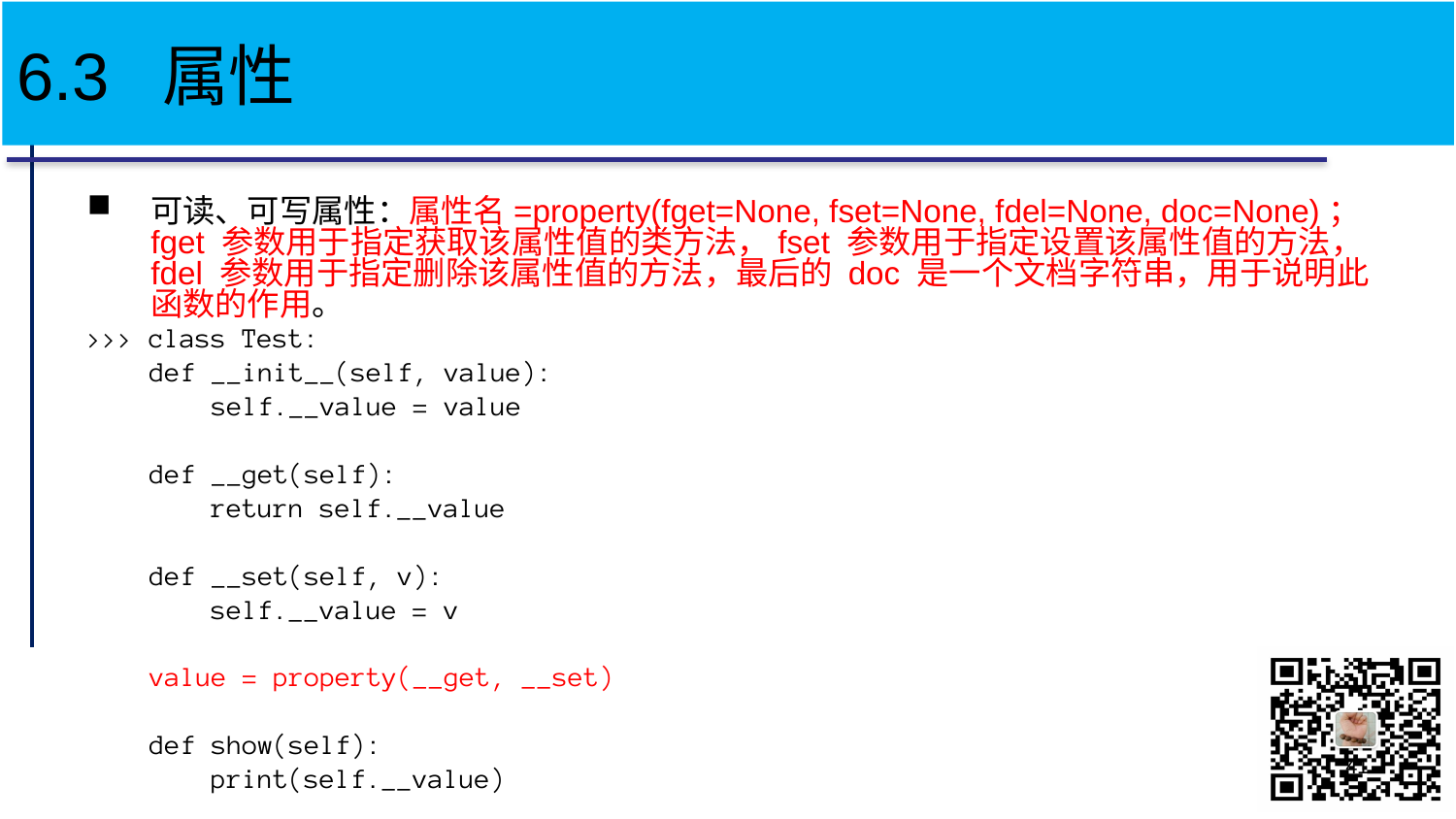

# 6.3  属性
可读、可写属性：属性名=property(fget=None, fset=None, fdel=None, doc=None)； fget 参数用于指定获取该属性值的类方法，fset 参数用于指定设置该属性值的方法，fdel 参数用于指定删除该属性值的方法，最后的 doc 是一个文档字符串，用于说明此函数的作用。
>>> class Test:
	    def __init__(self, value):
	        self.__value = value

	    def __get(self):
        return self.__value

	    def __set(self, v):
        self.__value = v

	    value = property(__get, __set)

	    def show(self):
        print(self.__value)
41